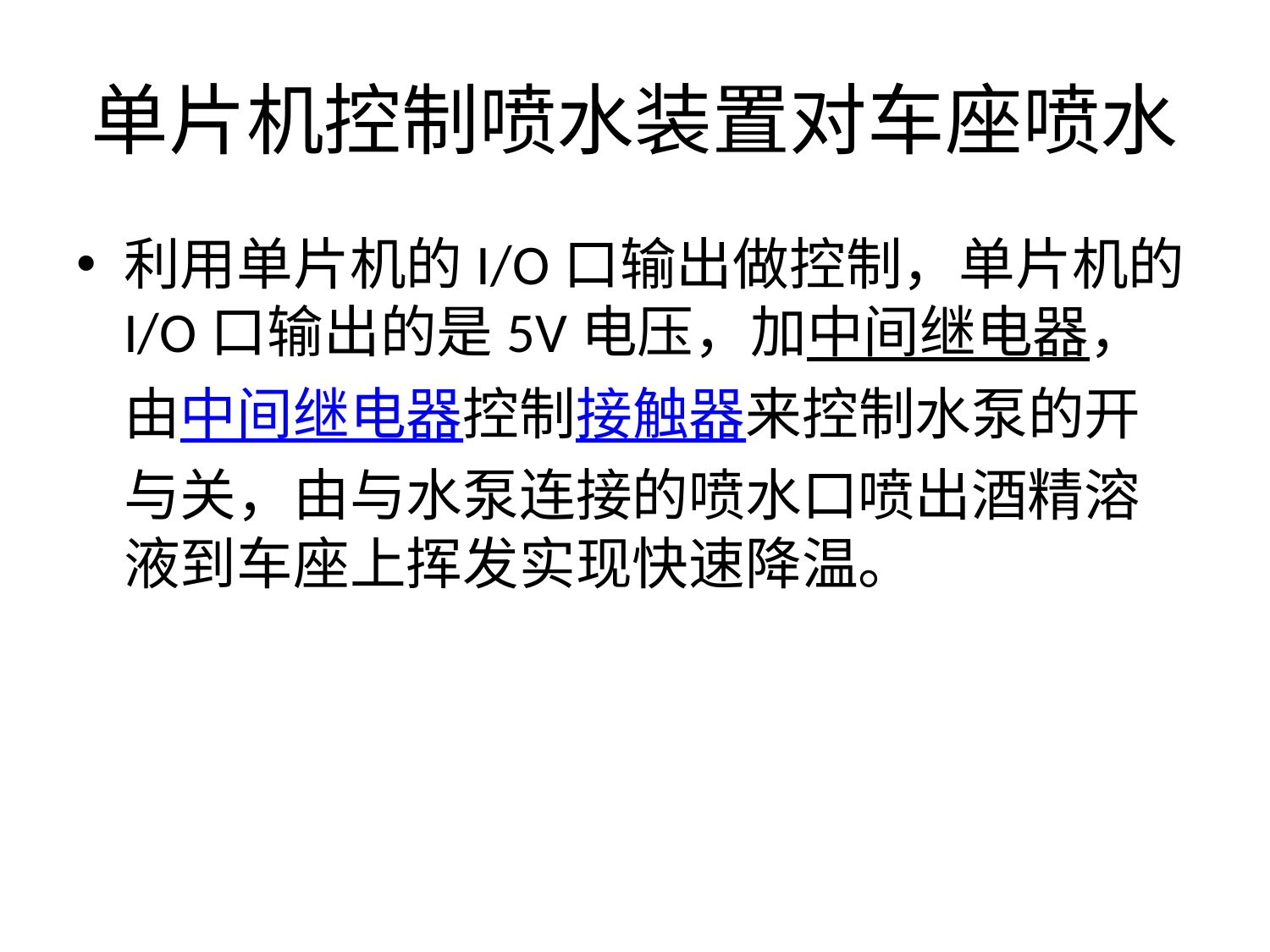

# 单片机控制喷水装置对车座喷水
利用单片机的I/O口输出做控制，单片机的I/O口输出的是5V电压，加中间继电器，由中间继电器控制接触器来控制水泵的开与关，由与水泵连接的喷水口喷出酒精溶液到车座上挥发实现快速降温。